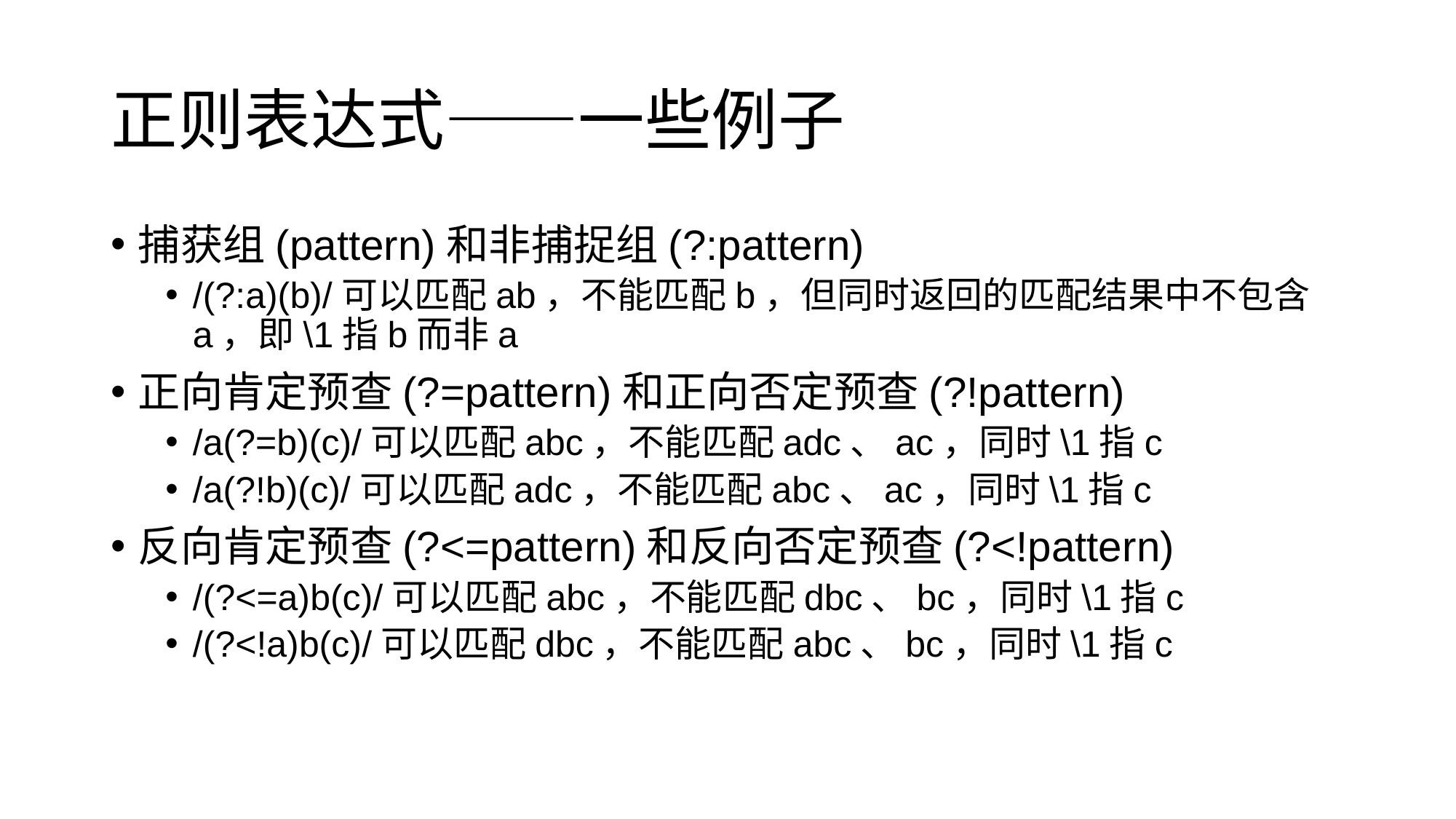

# 正则表达式——一些例子
捕获组(pattern)和非捕捉组(?:pattern)
/(?:a)(b)/可以匹配ab，不能匹配b，但同时返回的匹配结果中不包含a，即\1指b而非a
正向肯定预查(?=pattern)和正向否定预查(?!pattern)
/a(?=b)(c)/可以匹配abc，不能匹配adc、ac，同时\1指c
/a(?!b)(c)/可以匹配adc，不能匹配abc、ac，同时\1指c
反向肯定预查(?<=pattern)和反向否定预查(?<!pattern)
/(?<=a)b(c)/可以匹配abc，不能匹配dbc、bc，同时\1指c
/(?<!a)b(c)/可以匹配dbc，不能匹配abc、bc，同时\1指c